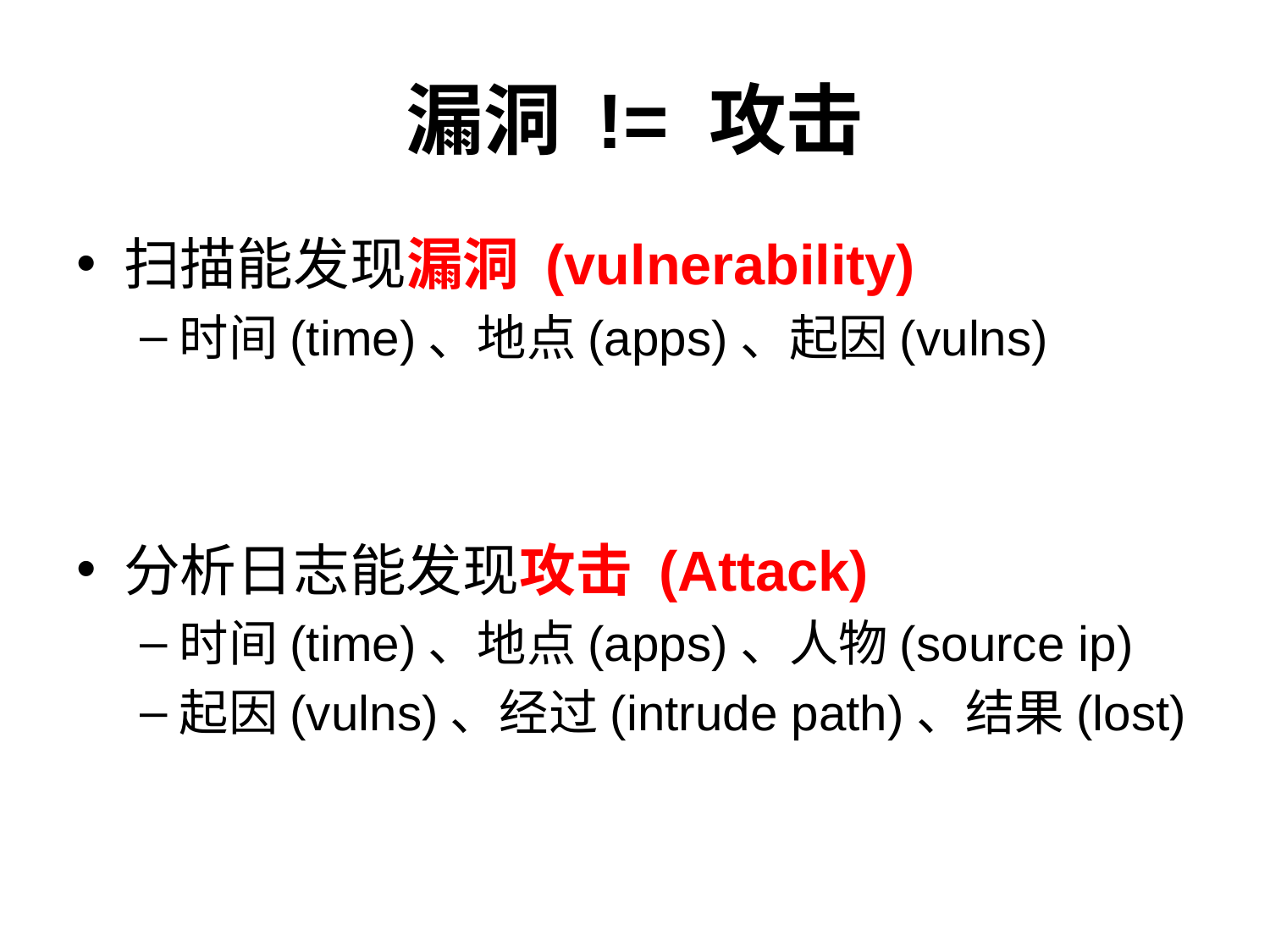

# 漏洞 != 攻击
扫描能发现漏洞 (vulnerability)
时间(time)、地点(apps)、起因(vulns)

分析日志能发现攻击 (Attack)
时间(time)、地点(apps)、人物(source ip)
起因(vulns)、经过(intrude path)、结果(lost)